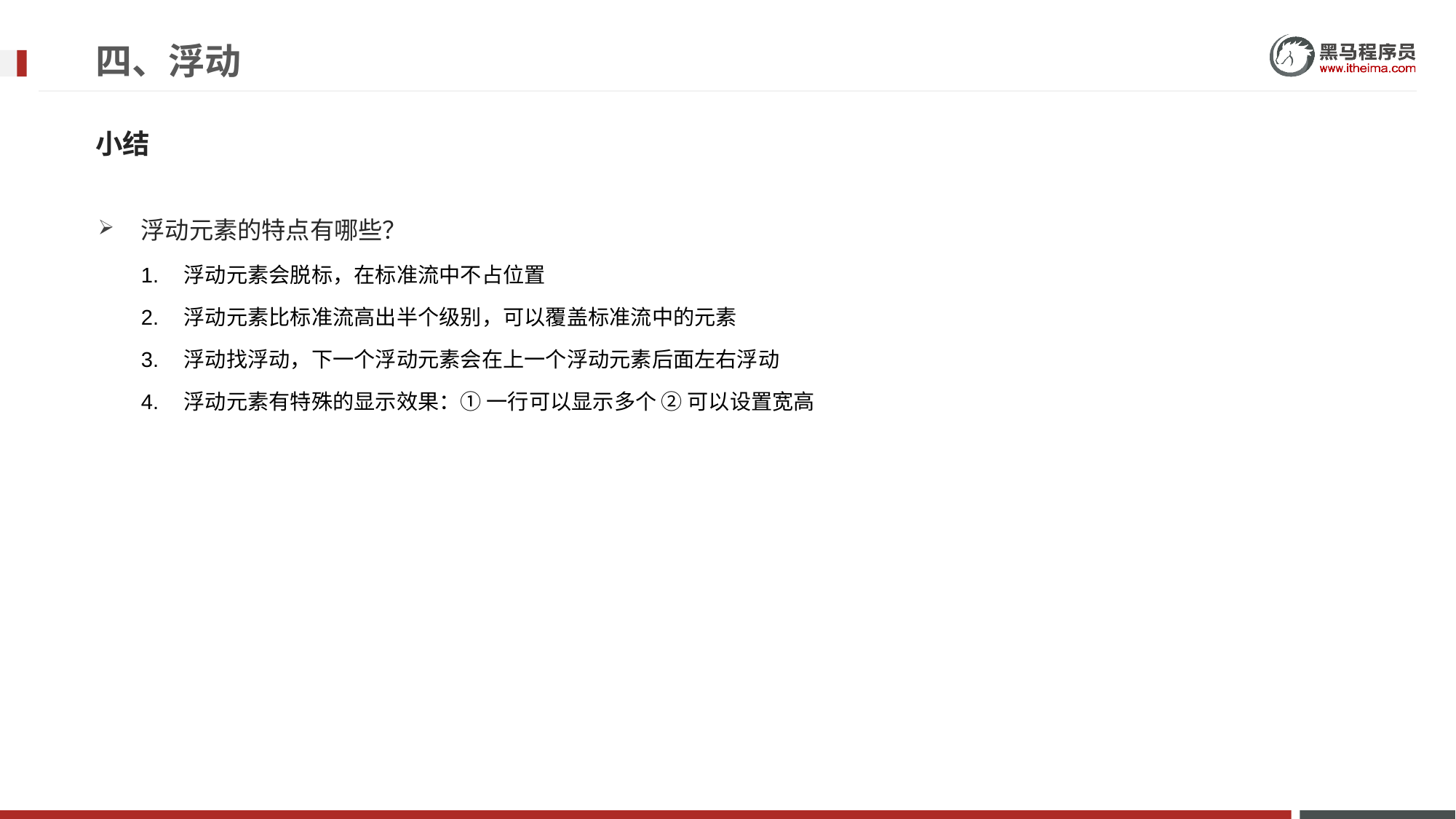

# 四、浮动
小结
浮动元素的特点有哪些？
浮动元素会脱标，在标准流中不占位置
浮动元素比标准流高出半个级别，可以覆盖标准流中的元素
浮动找浮动，下一个浮动元素会在上一个浮动元素后面左右浮动
浮动元素有特殊的显示效果：① 一行可以显示多个 ② 可以设置宽高